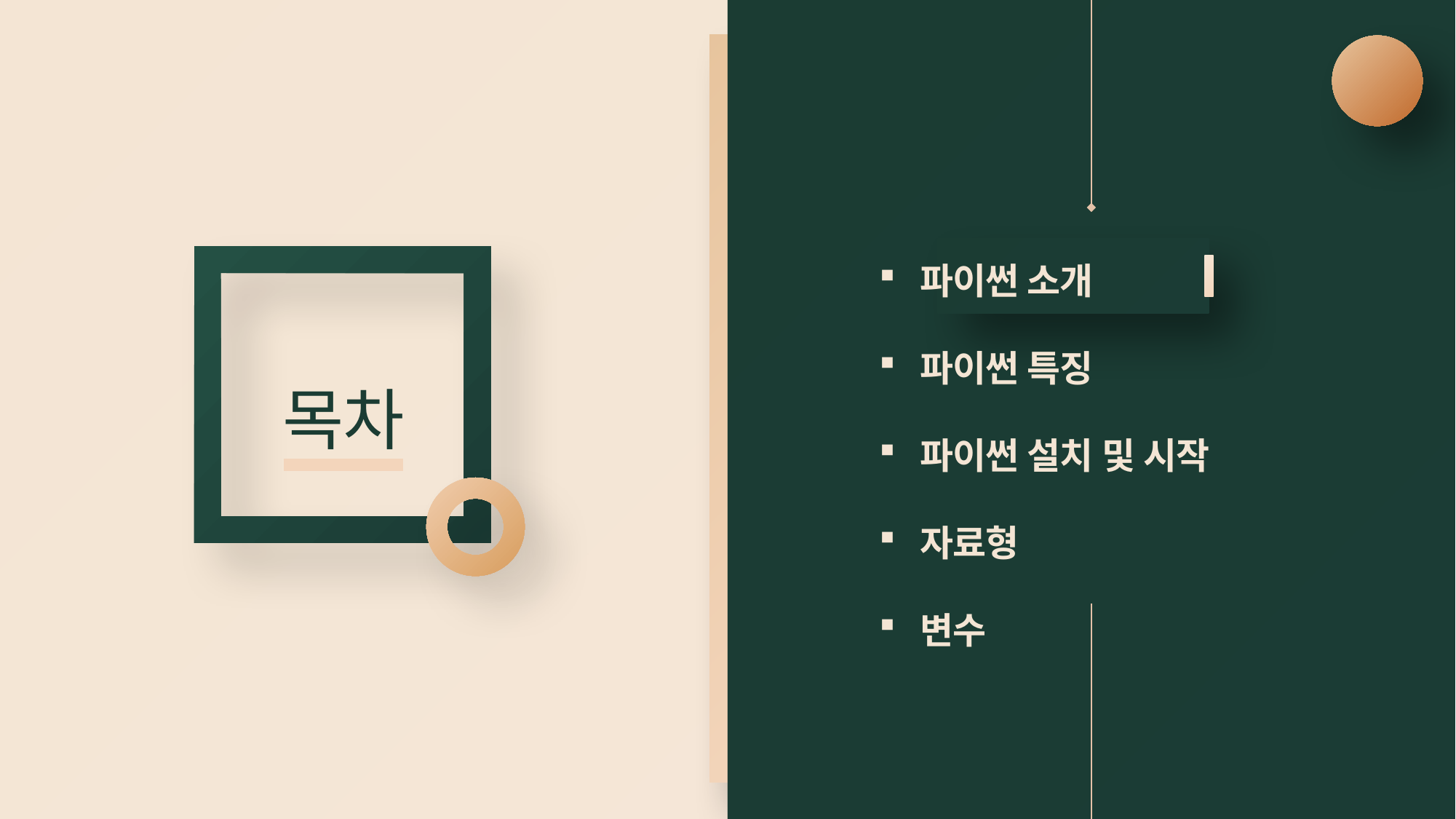

파이썬 소개

파이썬 특징

파이썬 설치 및 시작

자료형

변수

목차